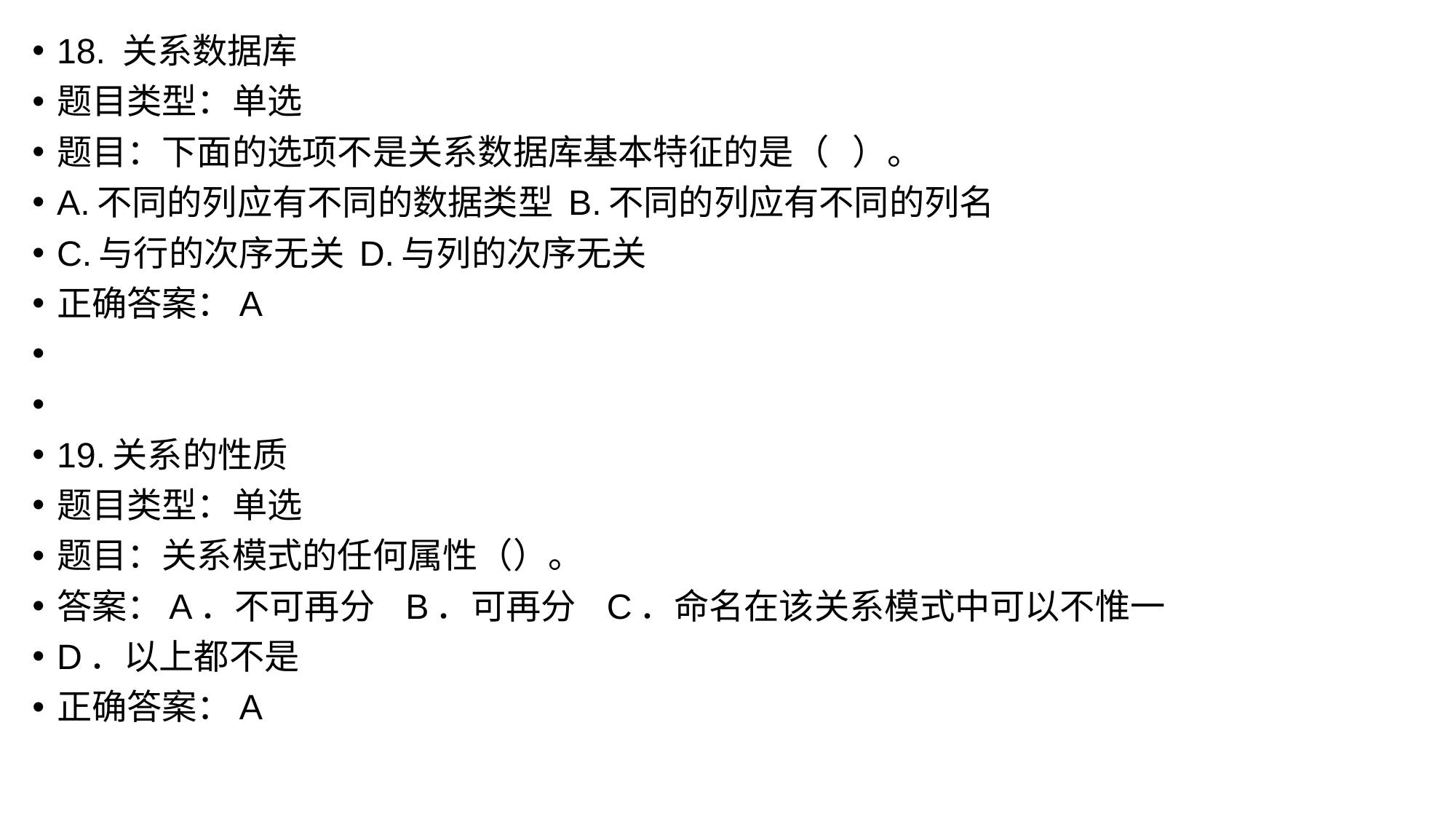

18. 关系数据库
题目类型：单选
题目：下面的选项不是关系数据库基本特征的是（   ）。
A.不同的列应有不同的数据类型 B.不同的列应有不同的列名
C.与行的次序无关 D.与列的次序无关
正确答案：A

19.关系的性质
题目类型：单选
题目：关系模式的任何属性（）。
答案：A．不可再分   B．可再分   C．命名在该关系模式中可以不惟一
D．以上都不是
正确答案：A

#